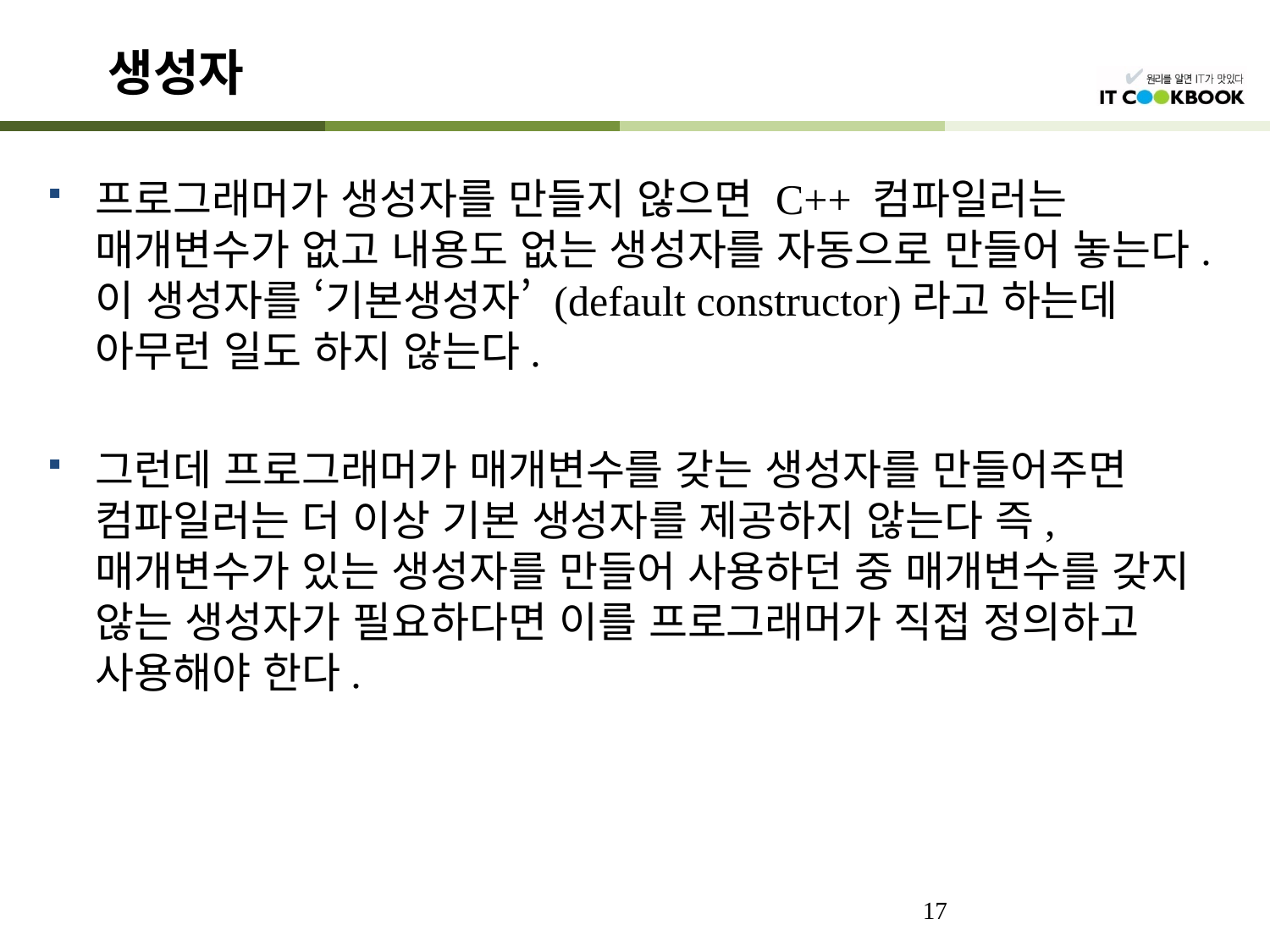

# 생성자
프로그래머가 생성자를 만들지 않으면 C++ 컴파일러는 매개변수가 없고 내용도 없는 생성자를 자동으로 만들어 놓는다. 이 생성자를 ‘기본생성자’ (default constructor)라고 하는데 아무런 일도 하지 않는다.

그런데 프로그래머가 매개변수를 갖는 생성자를 만들어주면 컴파일러는 더 이상 기본 생성자를 제공하지 않는다 즉, 매개변수가 있는 생성자를 만들어 사용하던 중 매개변수를 갖지 않는 생성자가 필요하다면 이를 프로그래머가 직접 정의하고 사용해야 한다.
17